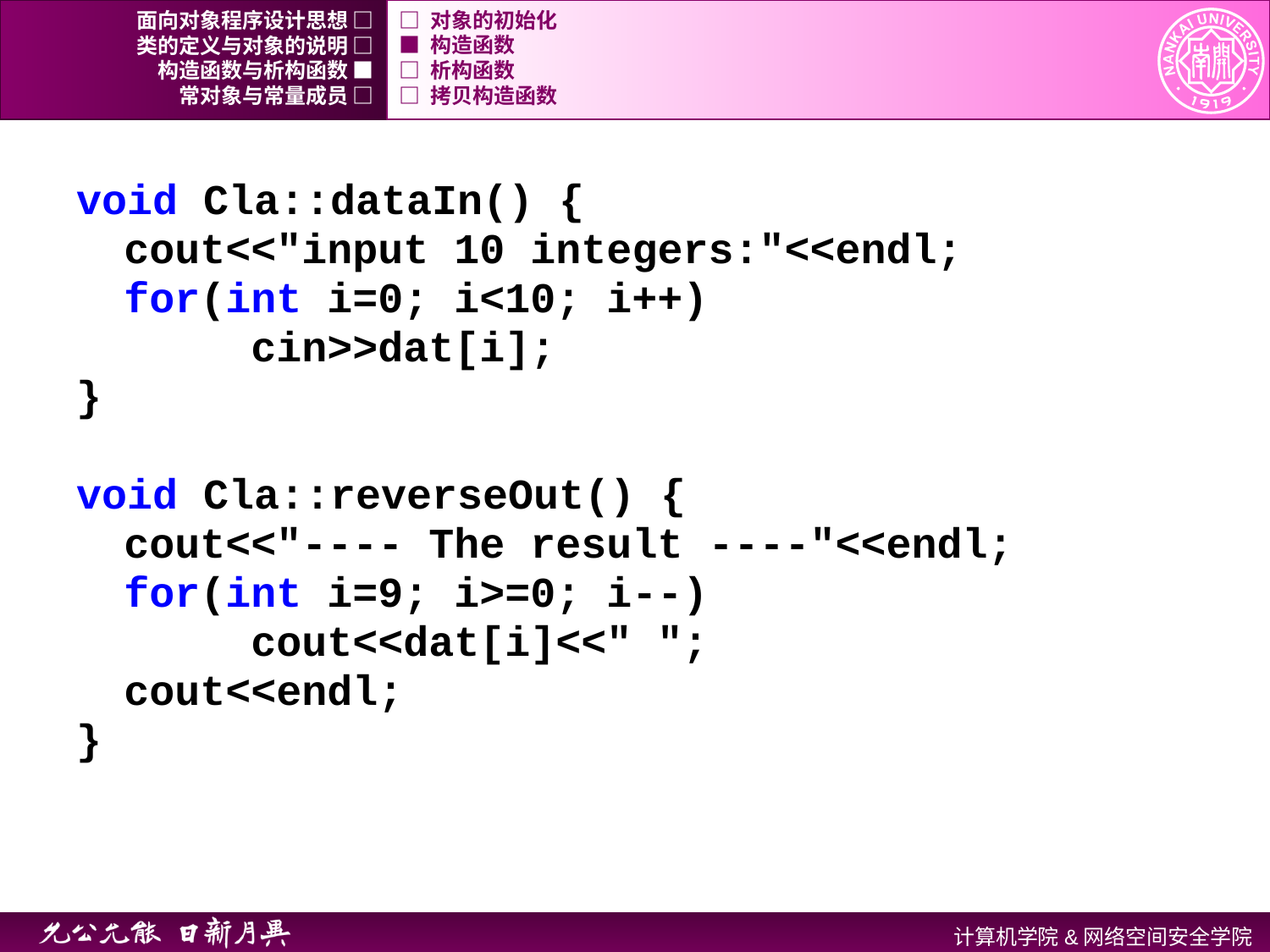

面向对象程序设计思想 □
□ 对象的初始化
类的定义与对象的说明 □
■ 构造函数
构造函数与析构函数 ■
□ 析构函数
常对象与常量成员 □

□ 拷贝构造函数
void Cla::dataIn() {
	cout<<"input 10 integers:"<<endl;
	for(int i=0; i<10; i++)
		cin>>dat[i];
}

void Cla::reverseOut() {
	cout<<"---- The result ----"<<endl;
	for(int i=9; i>=0; i--)
		cout<<dat[i]<<" ";
	cout<<endl;
}